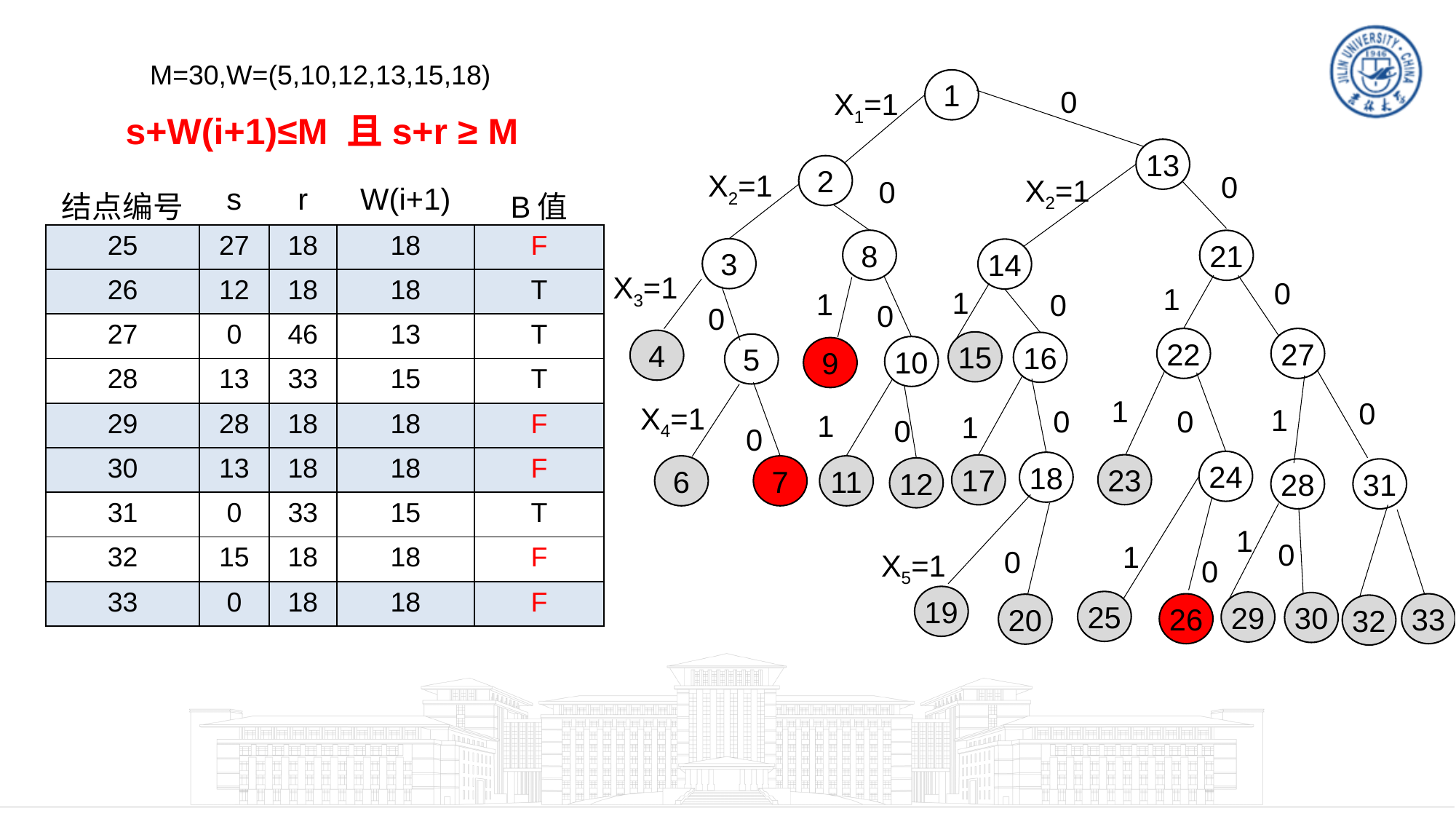

M=30,W=(5,10,12,13,15,18)
1
0
X1=1
s+W(i+1)≤M 且s+r ≥ M
13
2
X2=1
0
X2=1
0
| 结点编号 | s | r | W(i+1) | B值 |
| --- | --- | --- | --- | --- |
| 25 | 27 | 18 | 18 | F |
| 26 | 12 | 18 | 18 | T |
| 27 | 0 | 46 | 13 | T |
| 28 | 13 | 33 | 15 | T |
| 29 | 28 | 18 | 18 | F |
| 30 | 13 | 18 | 18 | F |
| 31 | 0 | 33 | 15 | T |
| 32 | 15 | 18 | 18 | F |
| 33 | 0 | 18 | 18 | F |
8
21
3
14
X3=1
0
1
1
1
0
0
0
27
22
4
15
16
5
10
9
1
0
X4=1
1
0
0
1
1
0
0
24
18
23
17
6
7
11
12
28
31
1
0
1
0
X5=1
0
19
25
29
30
33
26
20
32
57